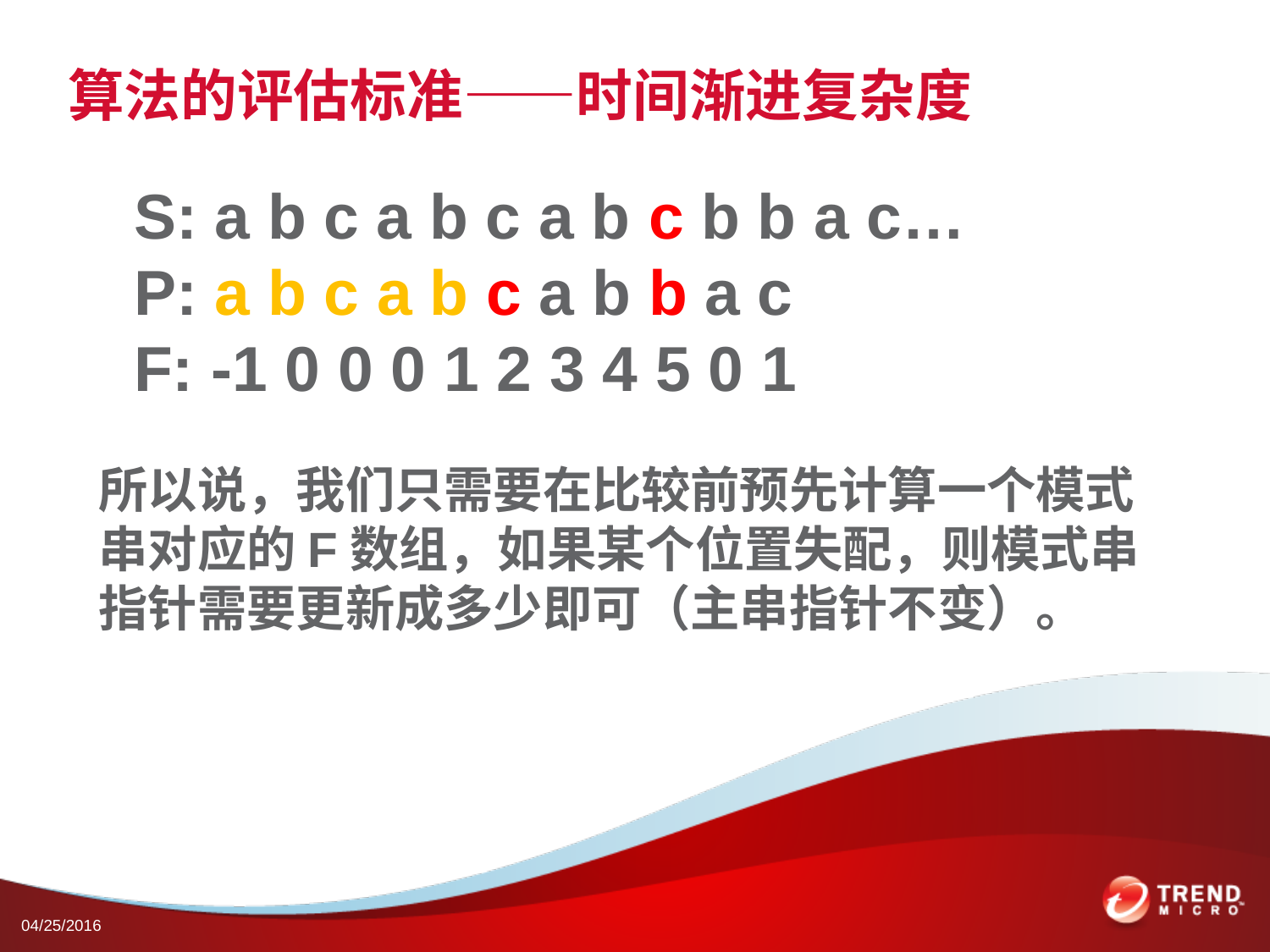

# 算法的评估标准——时间渐进复杂度
S: a b c a b c a b c b b a c…
P: a b c a b c a b b a c
F: -1 0 0 0 1 2 3 4 5 0 1
所以说，我们只需要在比较前预先计算一个模式串对应的F数组，如果某个位置失配，则模式串指针需要更新成多少即可（主串指针不变）。
04/25/2016